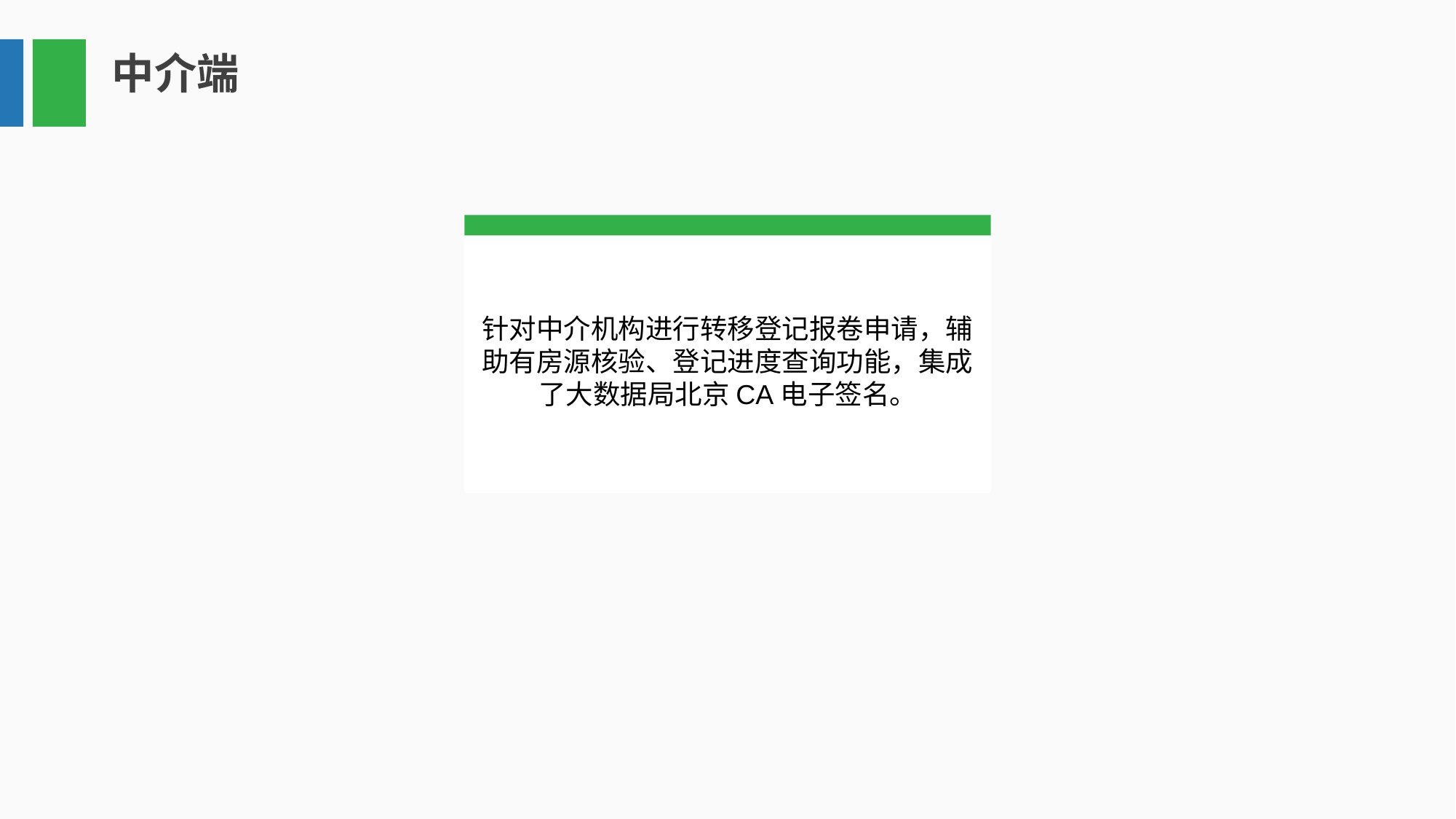

中介端

针对中介机构进行转移登记报卷申请，辅助有房源核验、登记进度查询功能，集成了大数据局北京CA电子签名。